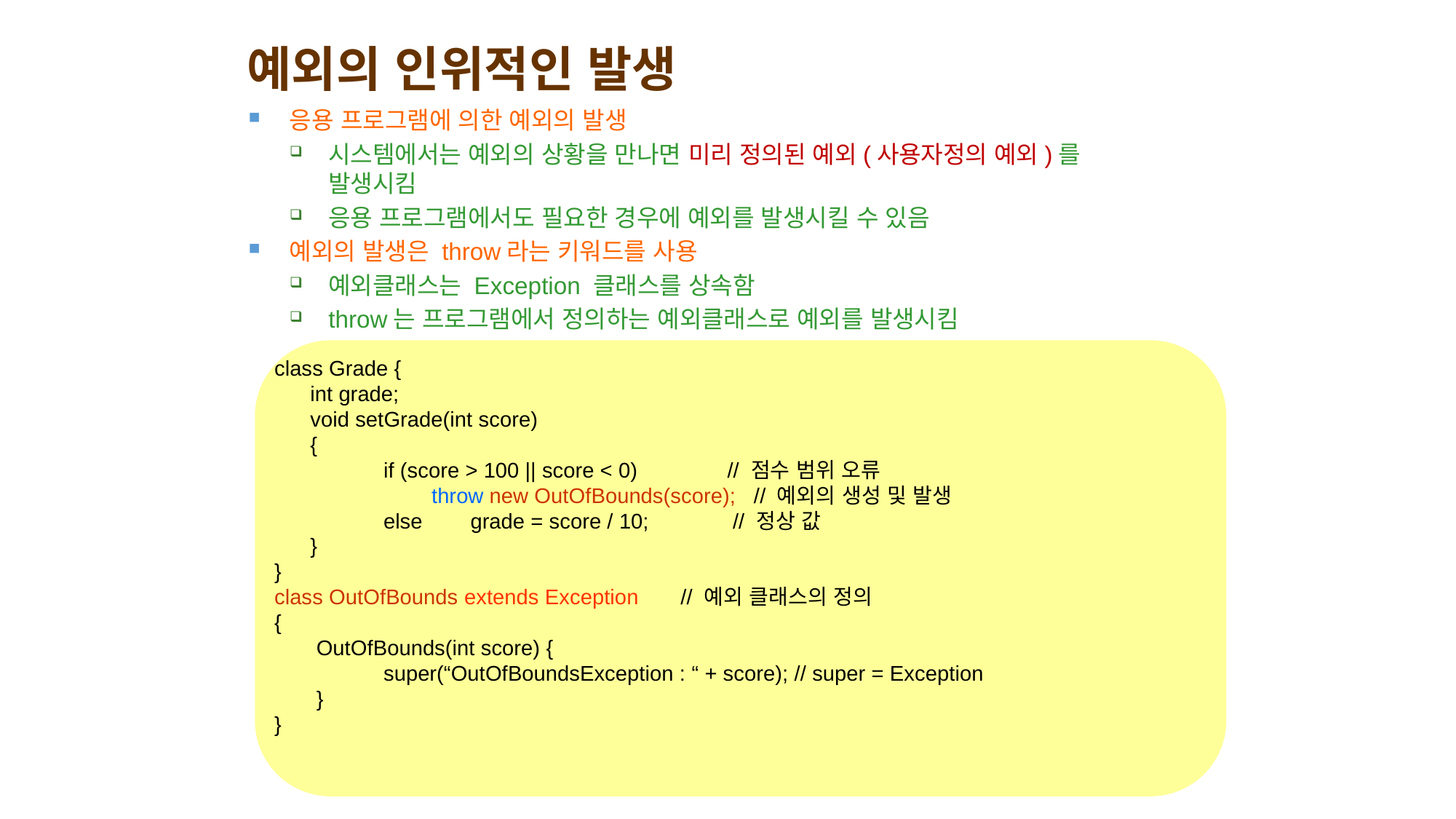

예외의 인위적인 발생
응용 프로그램에 의한 예외의 발생
시스템에서는 예외의 상황을 만나면 미리 정의된 예외(사용자정의 예외)를 발생시킴
응용 프로그램에서도 필요한 경우에 예외를 발생시킬 수 있음
예외의 발생은 throw라는 키워드를 사용
예외클래스는 Exception 클래스를 상속함
throw는 프로그램에서 정의하는 예외클래스로 예외를 발생시킴

class Grade {
      int grade;
      void setGrade(int score)
      {
	if (score > 100 || score < 0)               // 점수 범위 오류
	        throw new OutOfBounds(score);   // 예외의 생성 및 발생
	else        grade = score / 10;              // 정상 값
      }
}
class OutOfBounds extends Exception       // 예외 클래스의 정의
{
       OutOfBounds(int score) {
	super(“OutOfBoundsException : “ + score); // super = Exception
       }
}